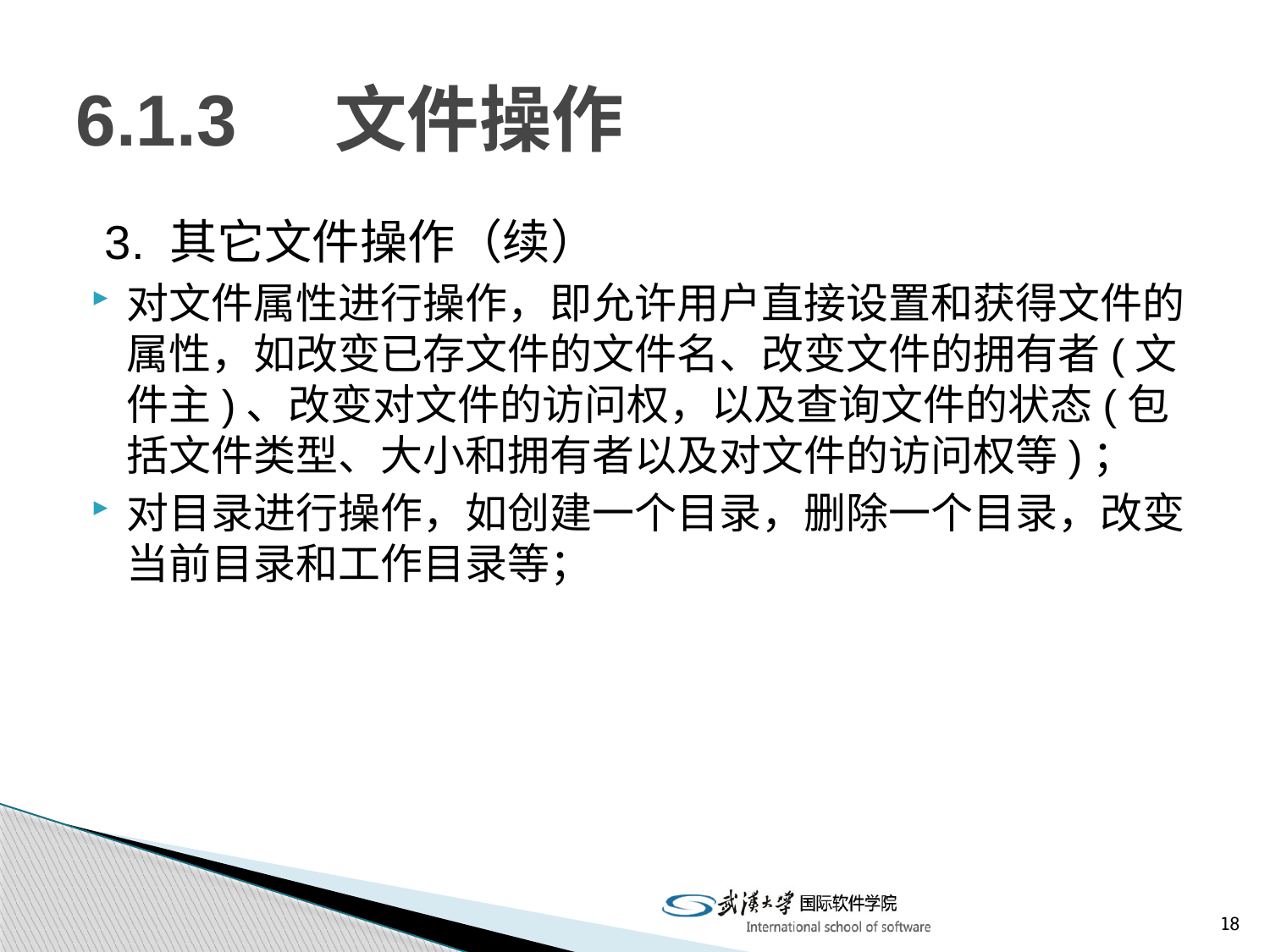

# 6.1.3    文件操作
 3. 其它文件操作（续）
对文件属性进行操作，即允许用户直接设置和获得文件的属性，如改变已存文件的文件名、改变文件的拥有者(文件主)、改变对文件的访问权，以及查询文件的状态(包括文件类型、大小和拥有者以及对文件的访问权等)；
对目录进行操作，如创建一个目录，删除一个目录，改变当前目录和工作目录等；
18